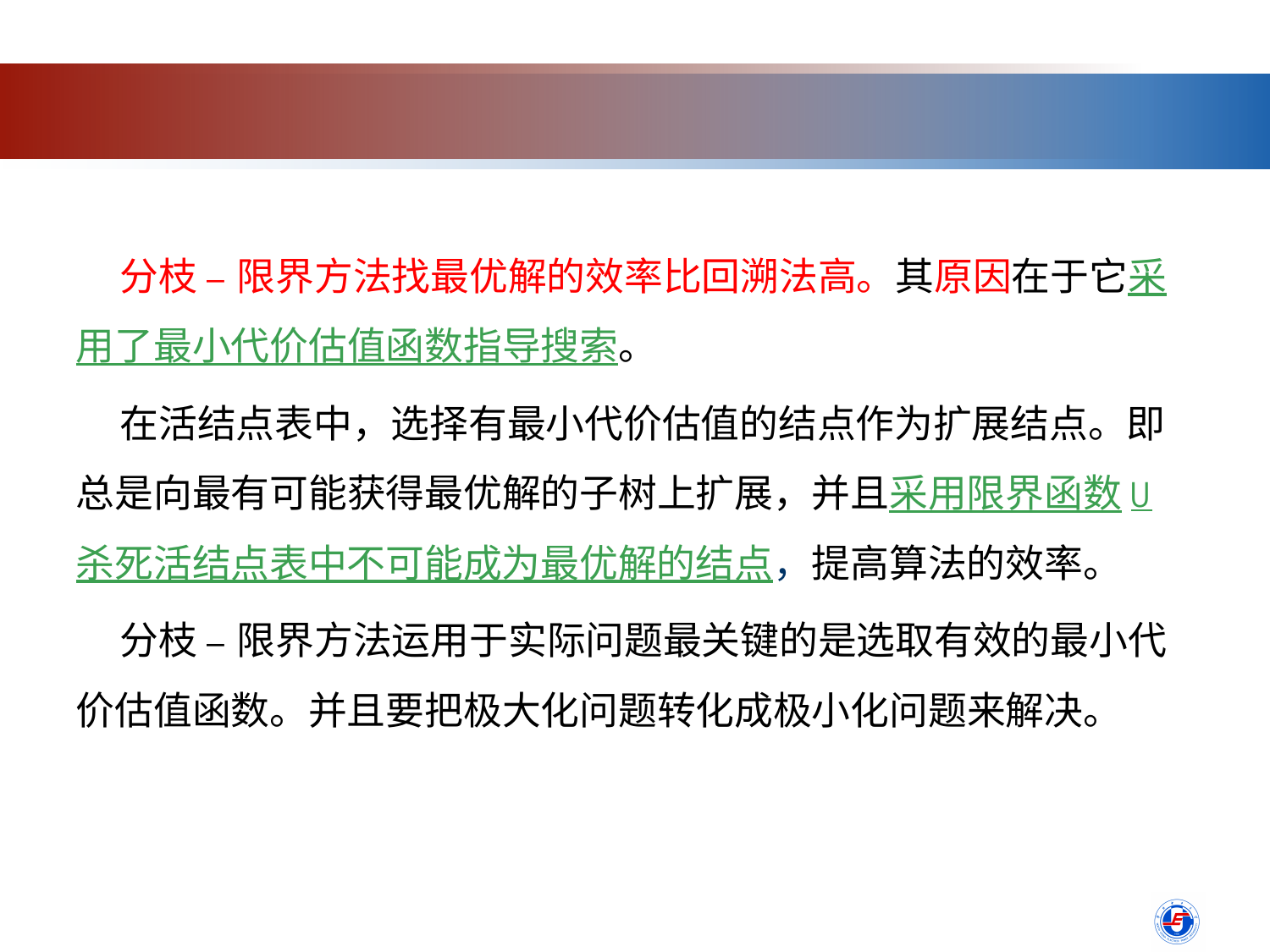

分枝-限界方法找最优解的效率比回溯法高。其原因在于它采用了最小代价估值函数指导搜索。
    在活结点表中，选择有最小代价估值的结点作为扩展结点。即总是向最有可能获得最优解的子树上扩展，并且采用限界函数U杀死活结点表中不可能成为最优解的结点，提高算法的效率。
    分枝-限界方法运用于实际问题最关键的是选取有效的最小代价估值函数。并且要把极大化问题转化成极小化问题来解决。